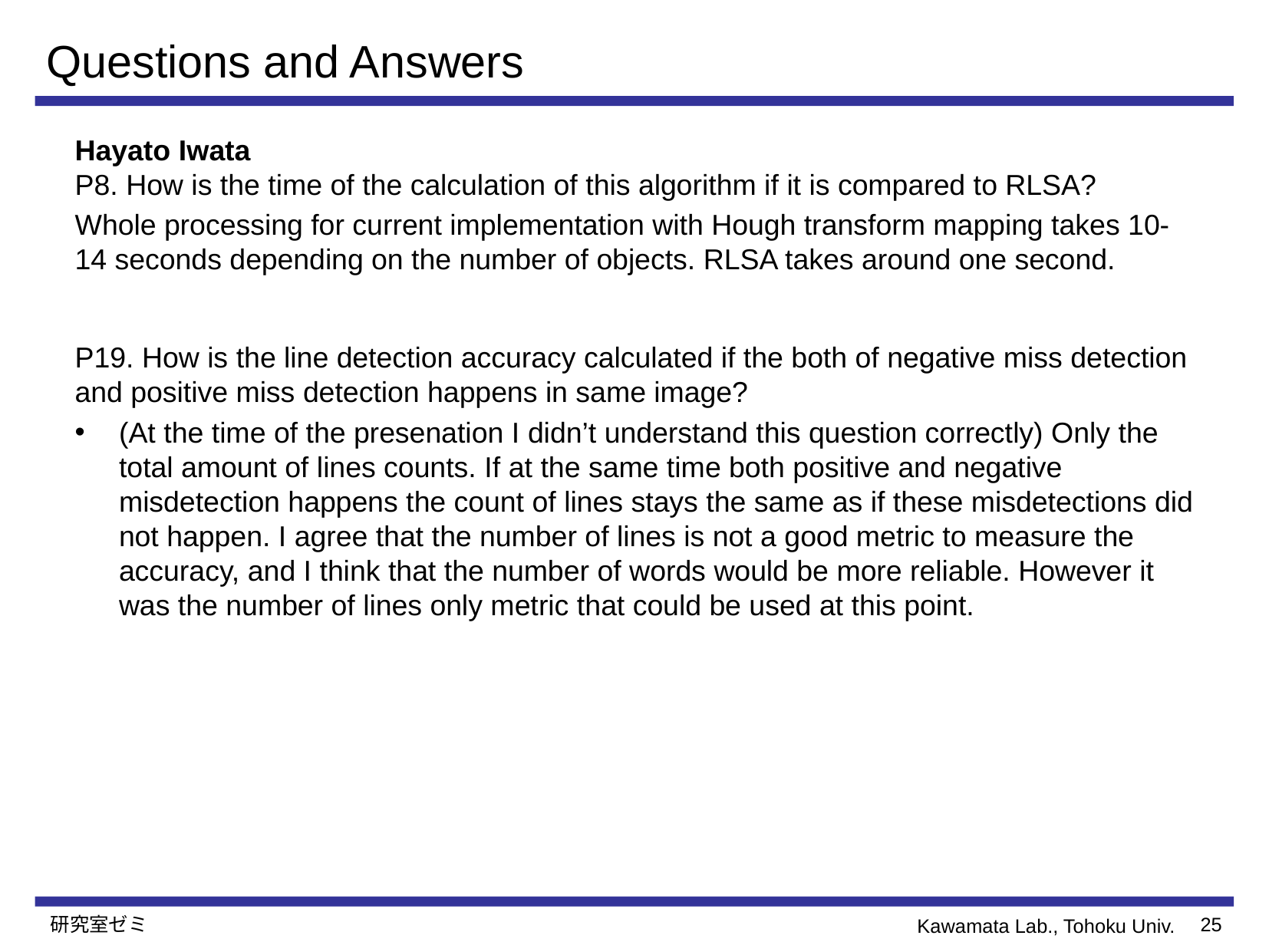

# Questions and Answers
Hayato Iwata
P8. How is the time of the calculation of this algorithm if it is compared to RLSA?
Whole processing for current implementation with Hough transform mapping takes 10-14 seconds depending on the number of objects. RLSA takes around one second.
P19. How is the line detection accuracy calculated if the both of negative miss detection and positive miss detection happens in same image?
(At the time of the presenation I didn’t understand this question correctly) Only the total amount of lines counts. If at the same time both positive and negative misdetection happens the count of lines stays the same as if these misdetections did not happen. I agree that the number of lines is not a good metric to measure the accuracy, and I think that the number of words would be more reliable. However it was the number of lines only metric that could be used at this point.
研究室ゼミ
25